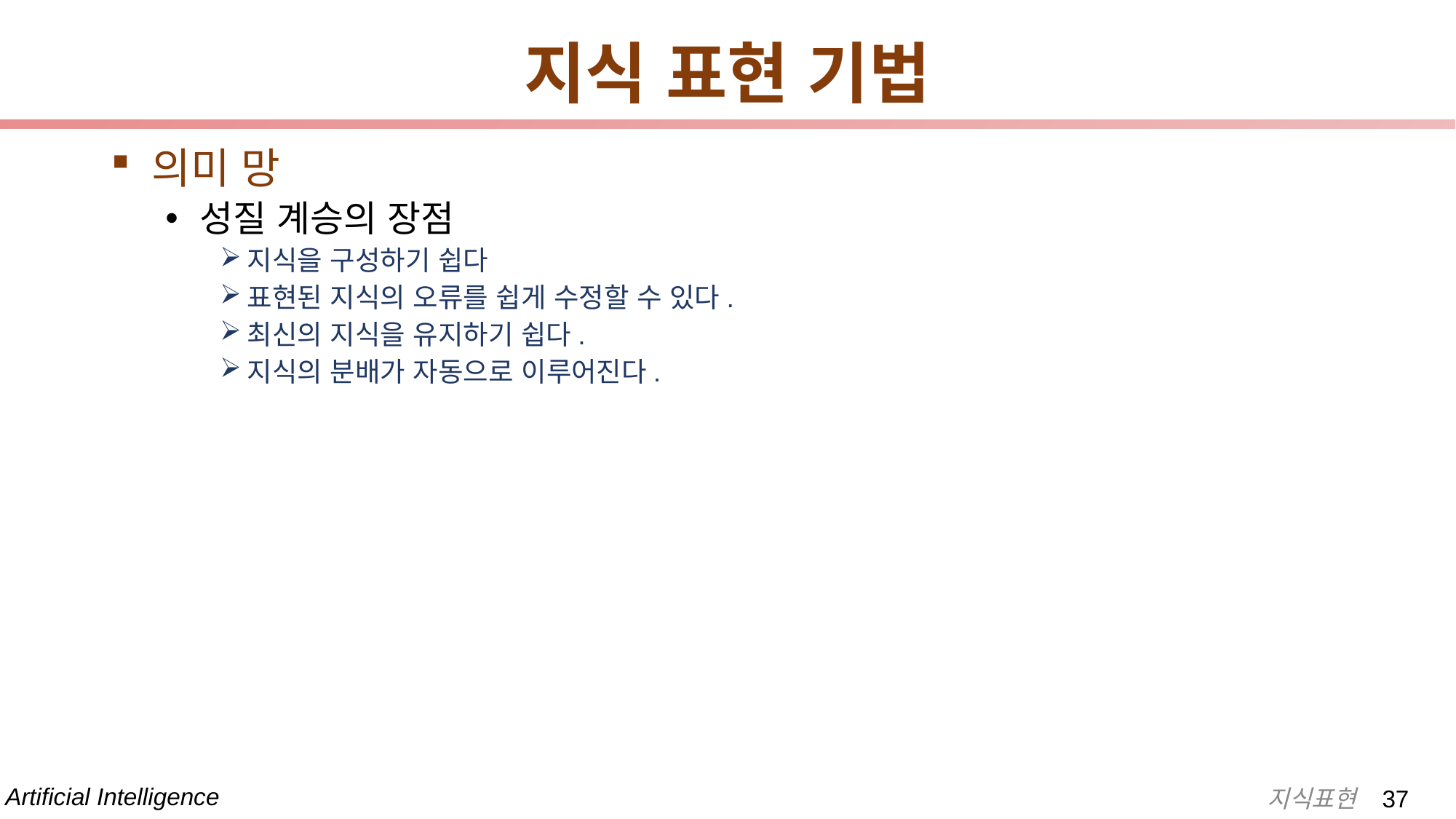

# 지식 표현 기법
의미 망
성질 계승의 장점
지식을 구성하기 쉽다
표현된 지식의 오류를 쉽게 수정할 수 있다.
최신의 지식을 유지하기 쉽다.
지식의 분배가 자동으로 이루어진다.